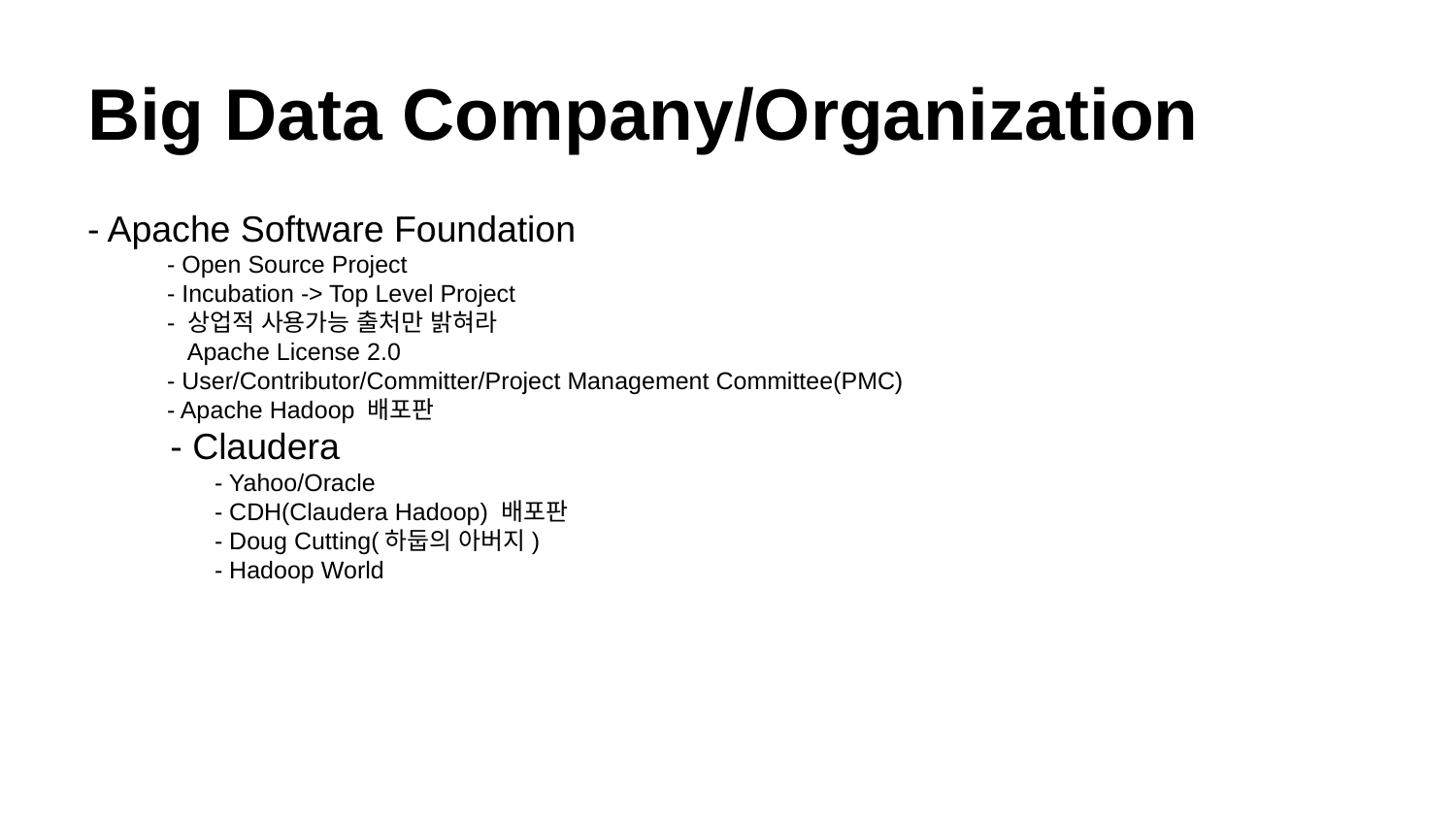

# Big Data Company/Organization
- Apache Software Foundation
 - Open Source Project
 - Incubation -> Top Level Project
 - 상업적 사용가능 출처만 밝혀라
    Apache License 2.0
 - User/Contributor/Committer/Project Management Committee(PMC)
 - Apache Hadoop 배포판
 - Claudera
        - Yahoo/Oracle
        - CDH(Claudera Hadoop) 배포판
        - Doug Cutting(하둡의 아버지)
        - Hadoop World